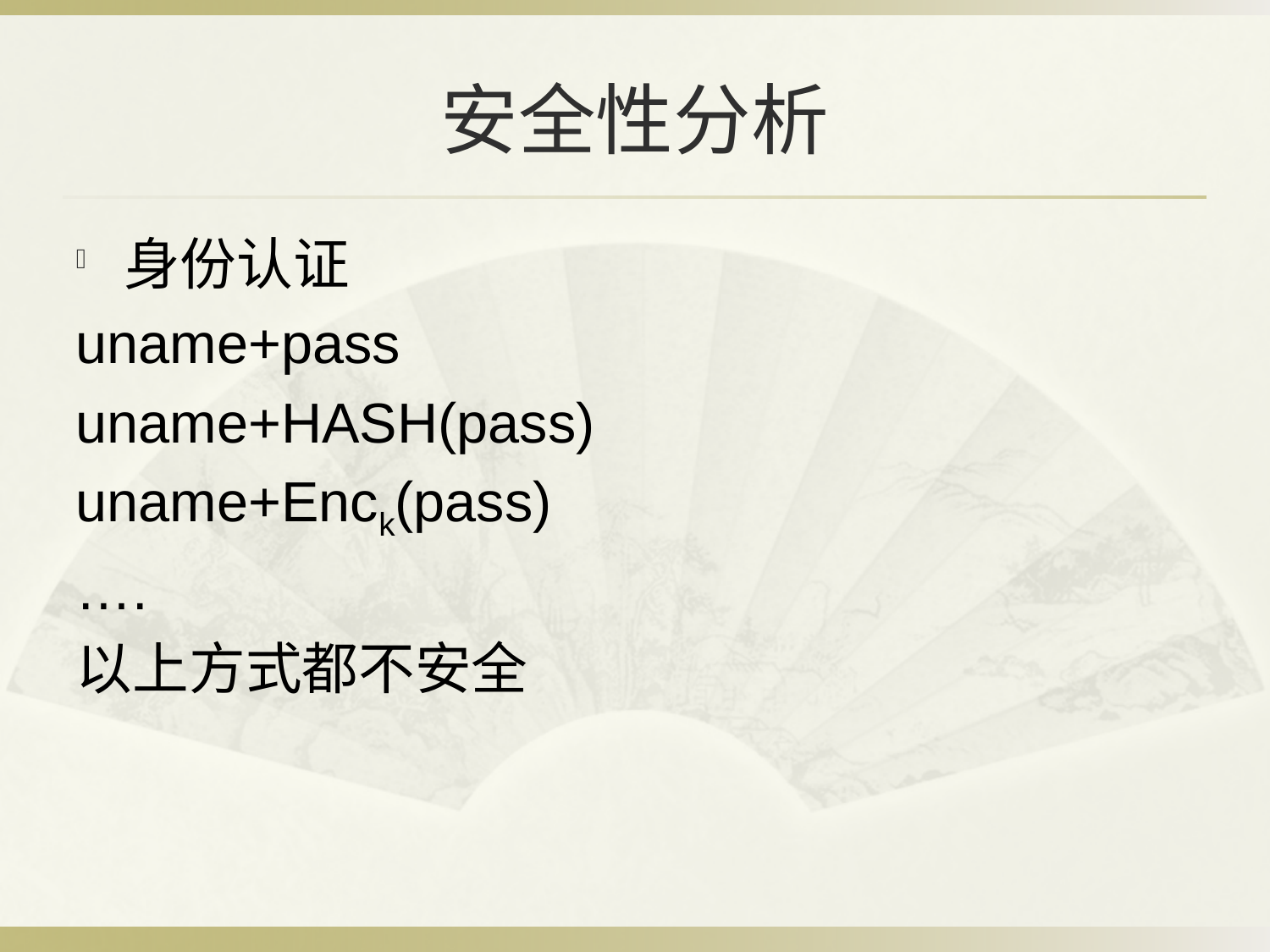

# 安全性分析
身份认证
uname+pass
uname+HASH(pass)
uname+Enck(pass)
….
以上方式都不安全